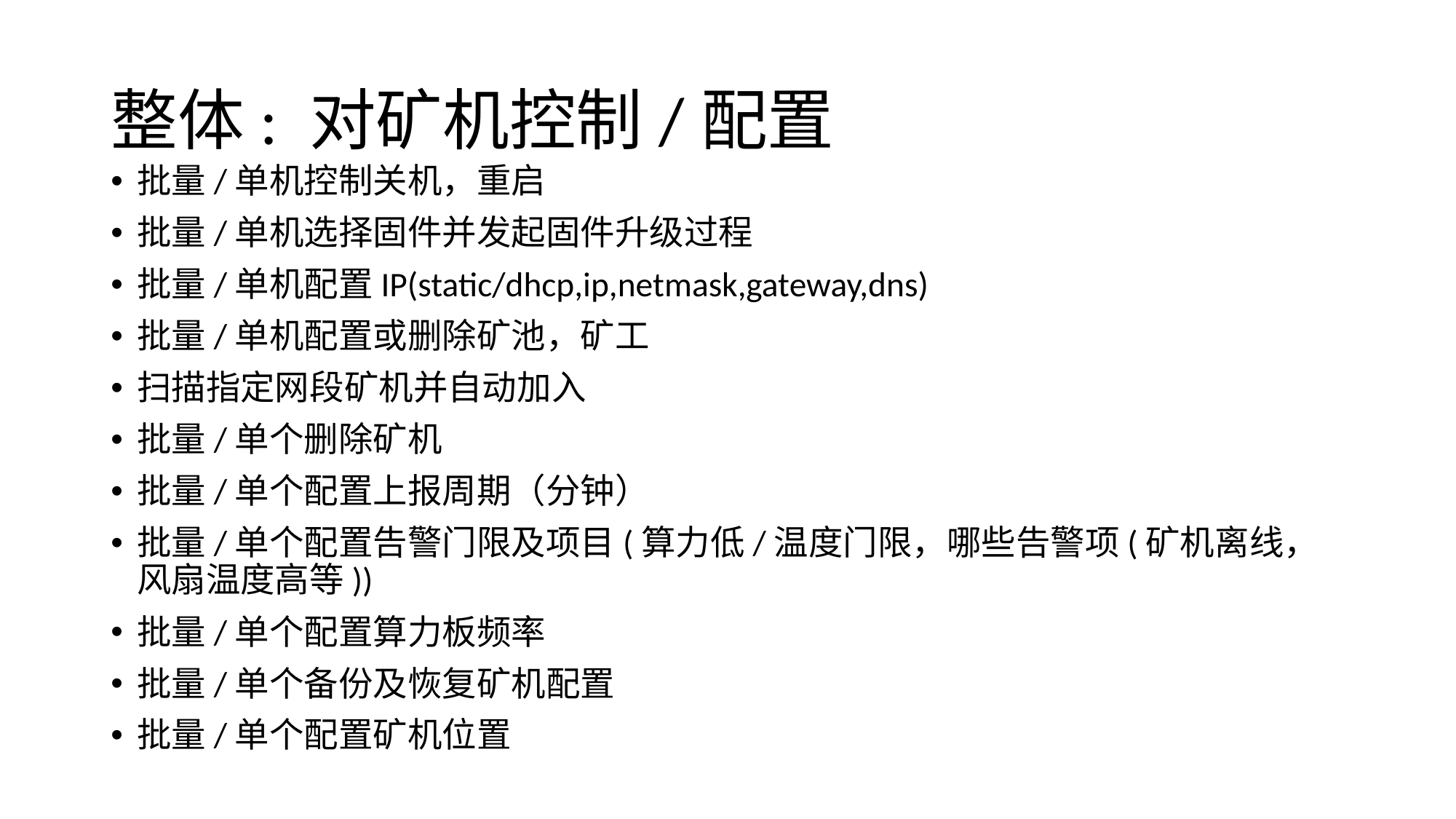

# 整体: 对矿机控制/配置
批量/单机控制关机，重启
批量/单机选择固件并发起固件升级过程
批量/单机配置IP(static/dhcp,ip,netmask,gateway,dns)
批量/单机配置或删除矿池，矿工
扫描指定网段矿机并自动加入
批量/单个删除矿机
批量/单个配置上报周期（分钟）
批量/单个配置告警门限及项目(算力低/温度门限，哪些告警项(矿机离线，风扇温度高等))
批量/单个配置算力板频率
批量/单个备份及恢复矿机配置
批量/单个配置矿机位置